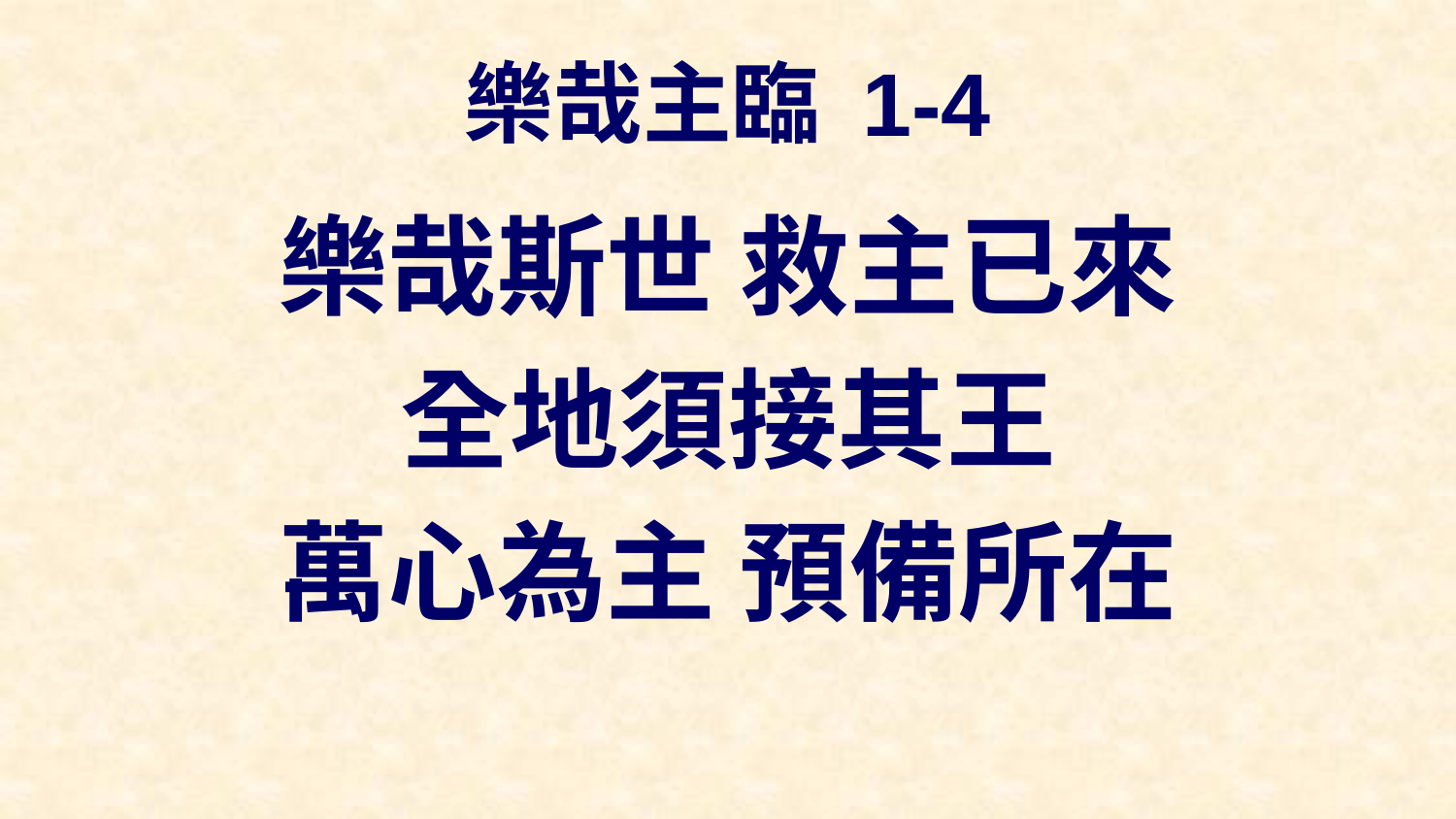

# 樂哉主臨 1-4
樂哉斯世 救主已來
全地須接其王
萬心為主 預備所在